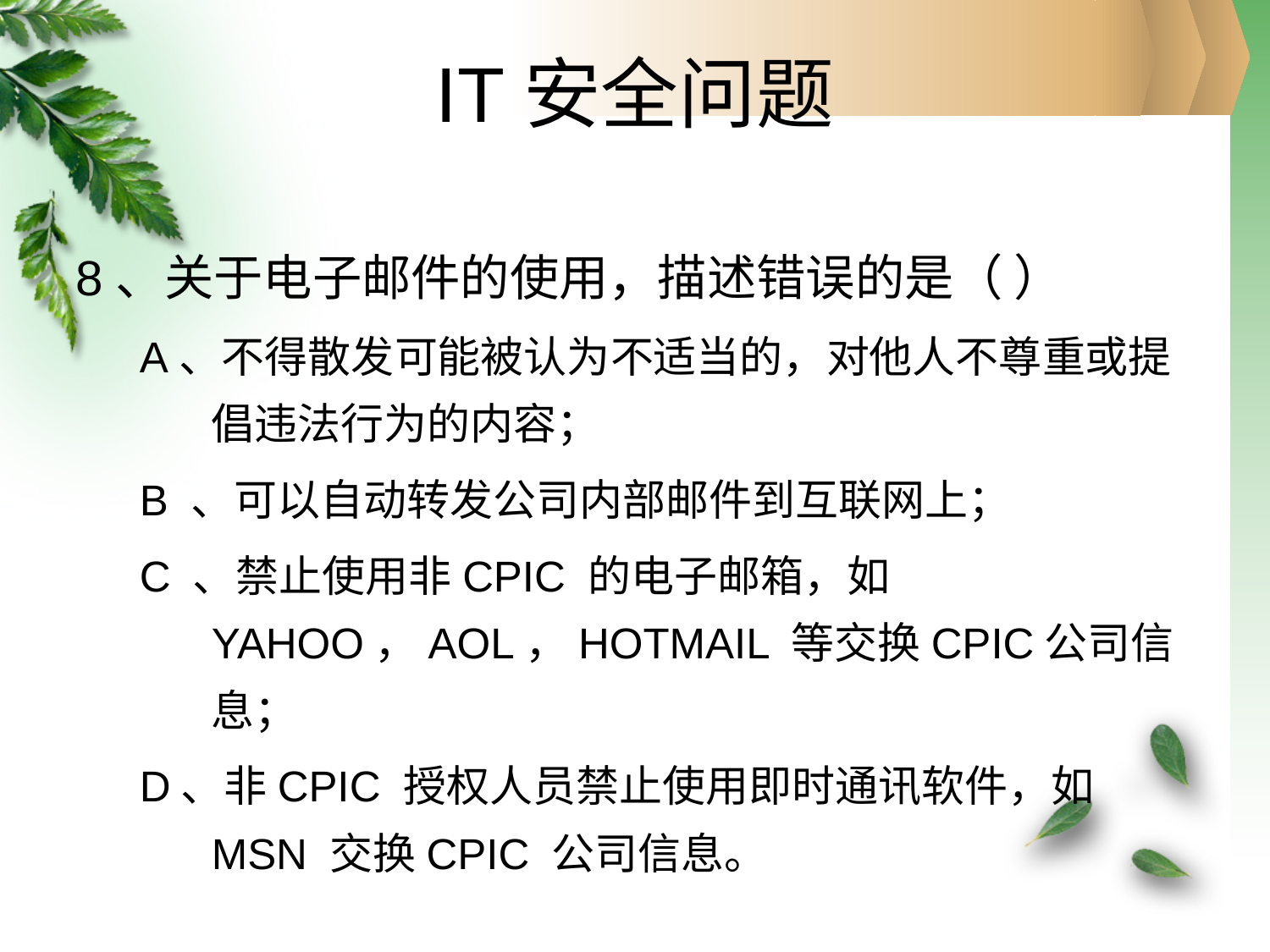

# IT安全问题
8、关于电子邮件的使用，描述错误的是（ ）
A、不得散发可能被认为不适当的，对他人不尊重或提倡违法行为的内容；
B 、可以自动转发公司内部邮件到互联网上；
C 、禁止使用非CPIC 的电子邮箱，如YAHOO，AOL，HOTMAIL 等交换CPIC公司信息；
D、非CPIC 授权人员禁止使用即时通讯软件，如MSN 交换CPIC 公司信息。
68